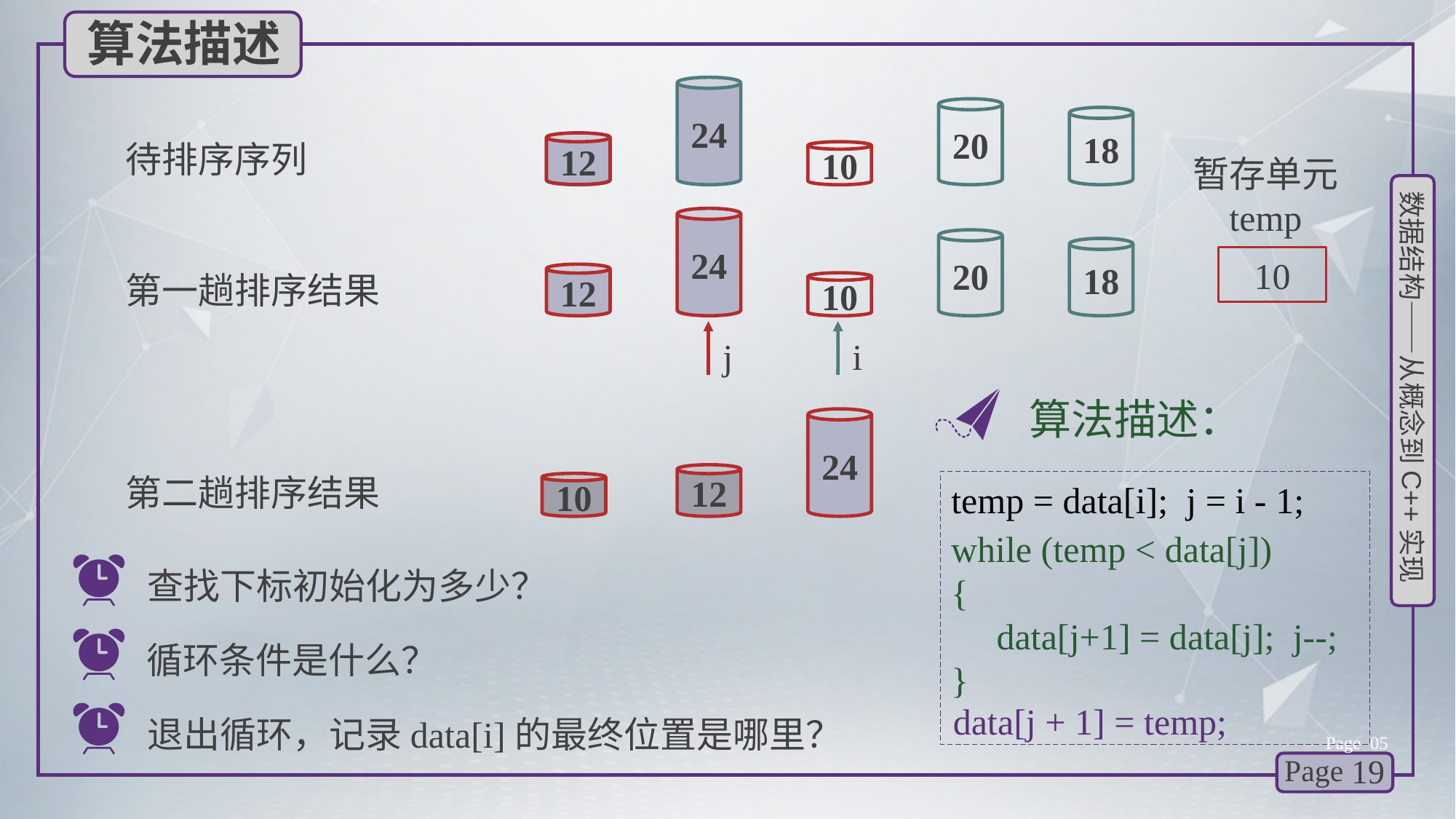

算法描述

24
20
18
12
10
待排序序列
12
暂存单元
    temp
10
24
20
18
12
10
第一趟排序结果

i

j
算法描述：

24
第二趟排序结果
12
temp = data[i];  j = i - 1;

10
while (temp < data[j])
{
     data[j+1] = data[j];  j--;
}
查找下标初始化为多少？

循环条件是什么？

退出循环，记录data[i]的最终位置是哪里？

data[j + 1] = temp;
Page  05